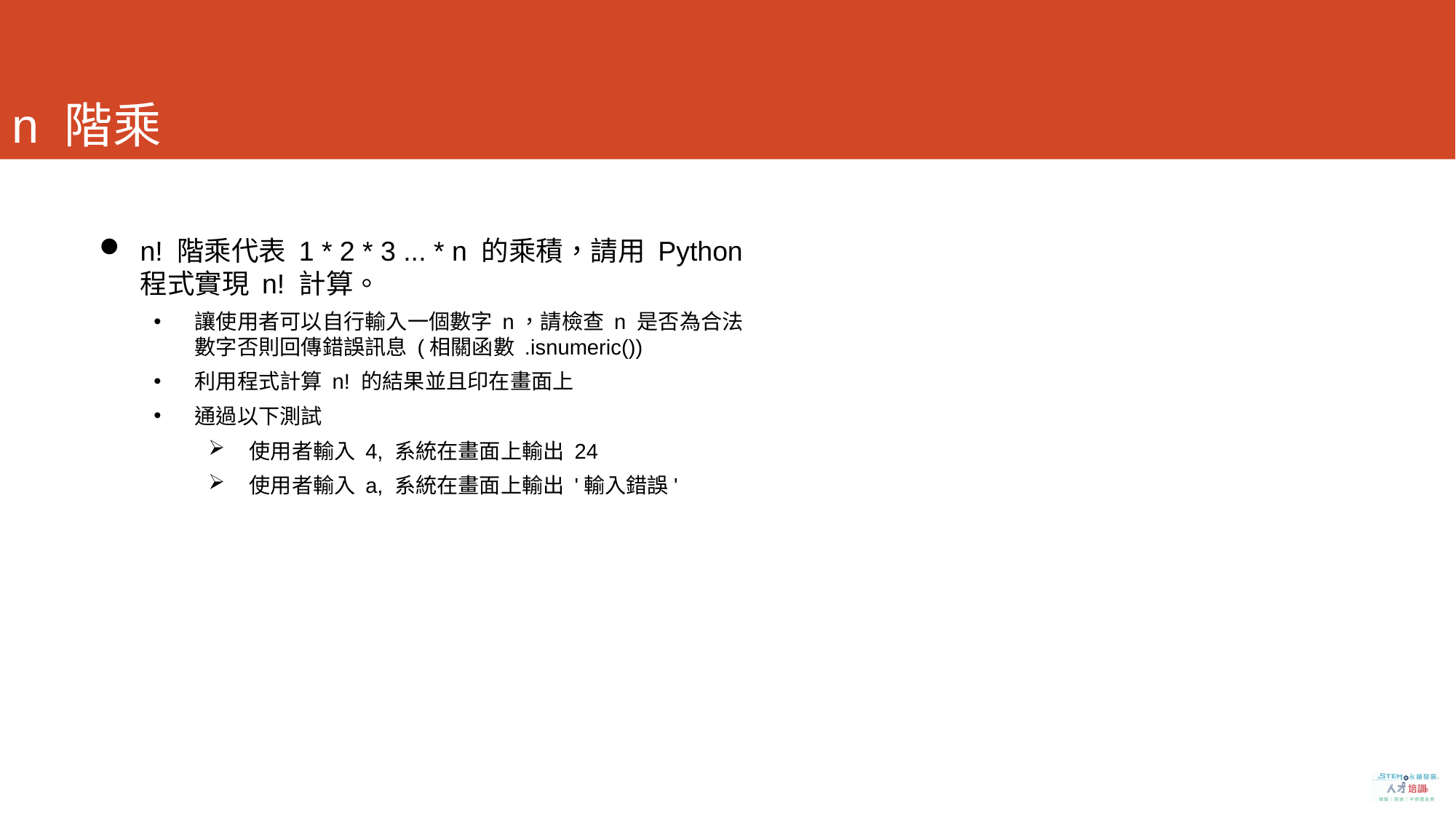

# n 階乘
n! 階乘代表 1 * 2 * 3 ... * n 的乘積，請用 Python 程式實現 n! 計算。
讓使用者可以自行輸入一個數字 n，請檢查 n 是否為合法數字否則回傳錯誤訊息 (相關函數 .isnumeric())
利用程式計算 n! 的結果並且印在畫面上
通過以下測試
使用者輸入 4, 系統在畫面上輸出 24
使用者輸入 a, 系統在畫面上輸出 '輸入錯誤'